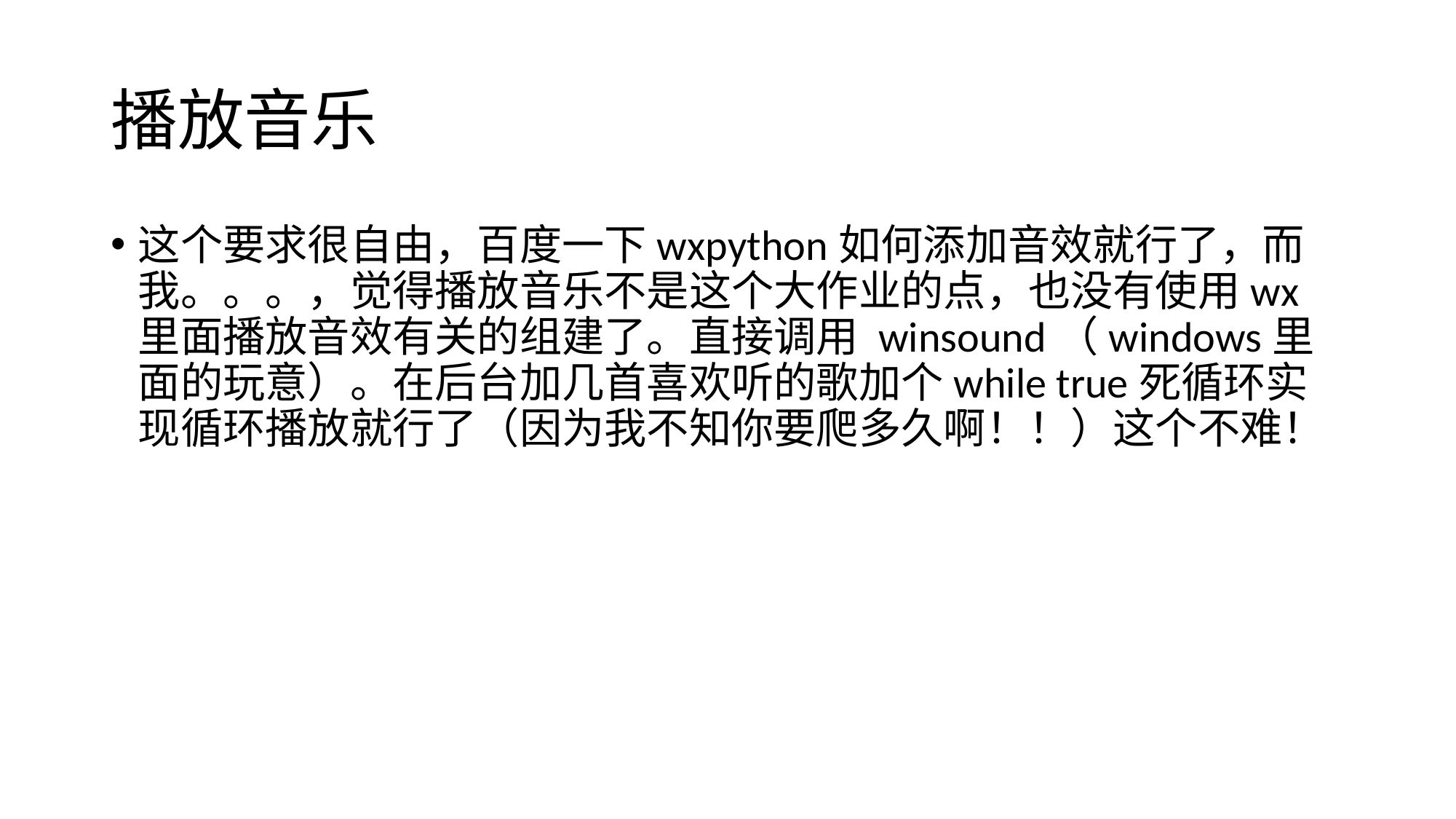

# 播放音乐
这个要求很自由，百度一下wxpython如何添加音效就行了，而我。。。，觉得播放音乐不是这个大作业的点，也没有使用wx里面播放音效有关的组建了。直接调用 winsound（windows里面的玩意）。在后台加几首喜欢听的歌加个while true死循环实现循环播放就行了（因为我不知你要爬多久啊！！）这个不难！